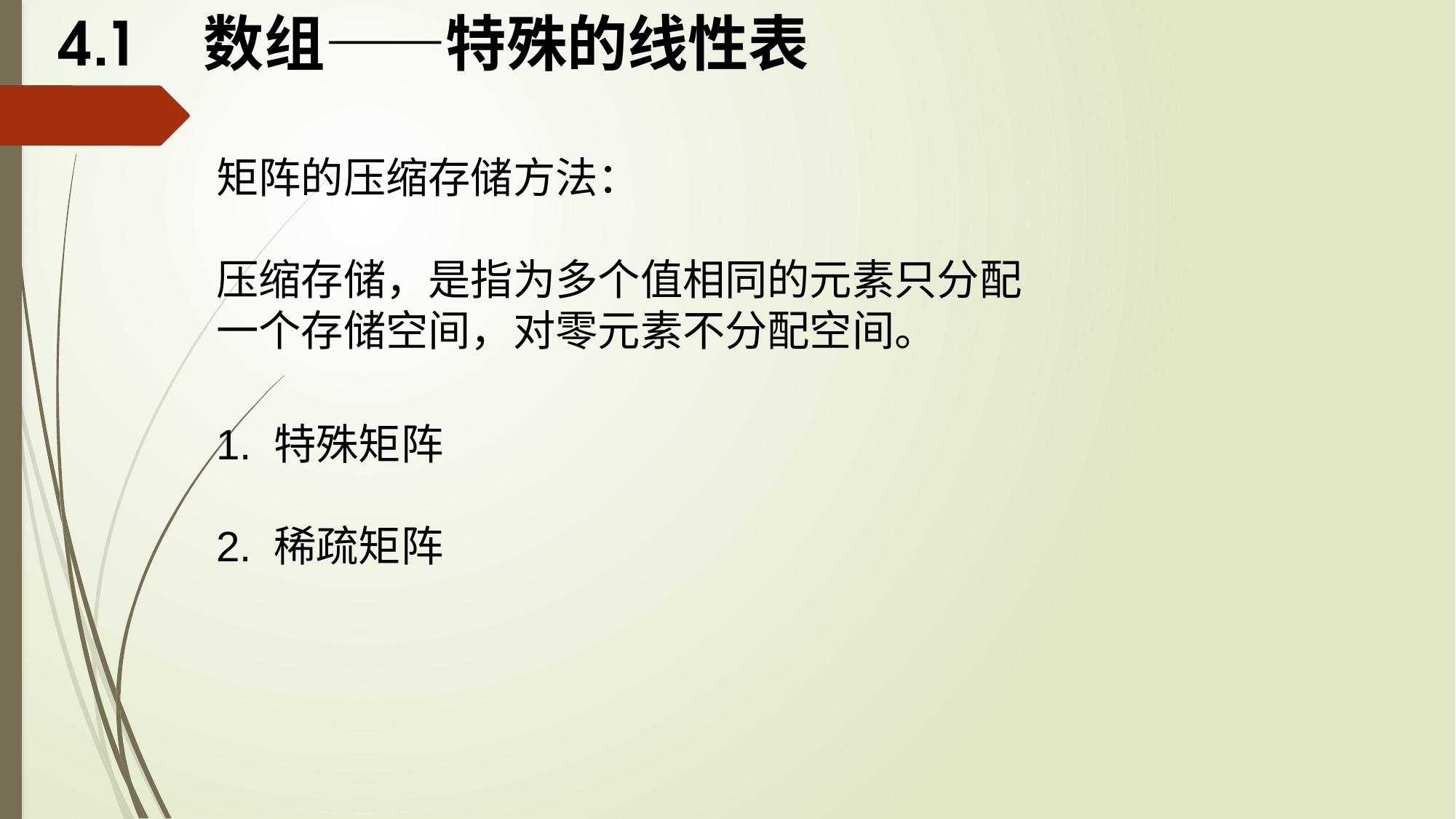

# 4.1   数组——特殊的线性表
矩阵的压缩存储方法：

压缩存储，是指为多个值相同的元素只分配一个存储空间，对零元素不分配空间。
1. 特殊矩阵

2. 稀疏矩阵